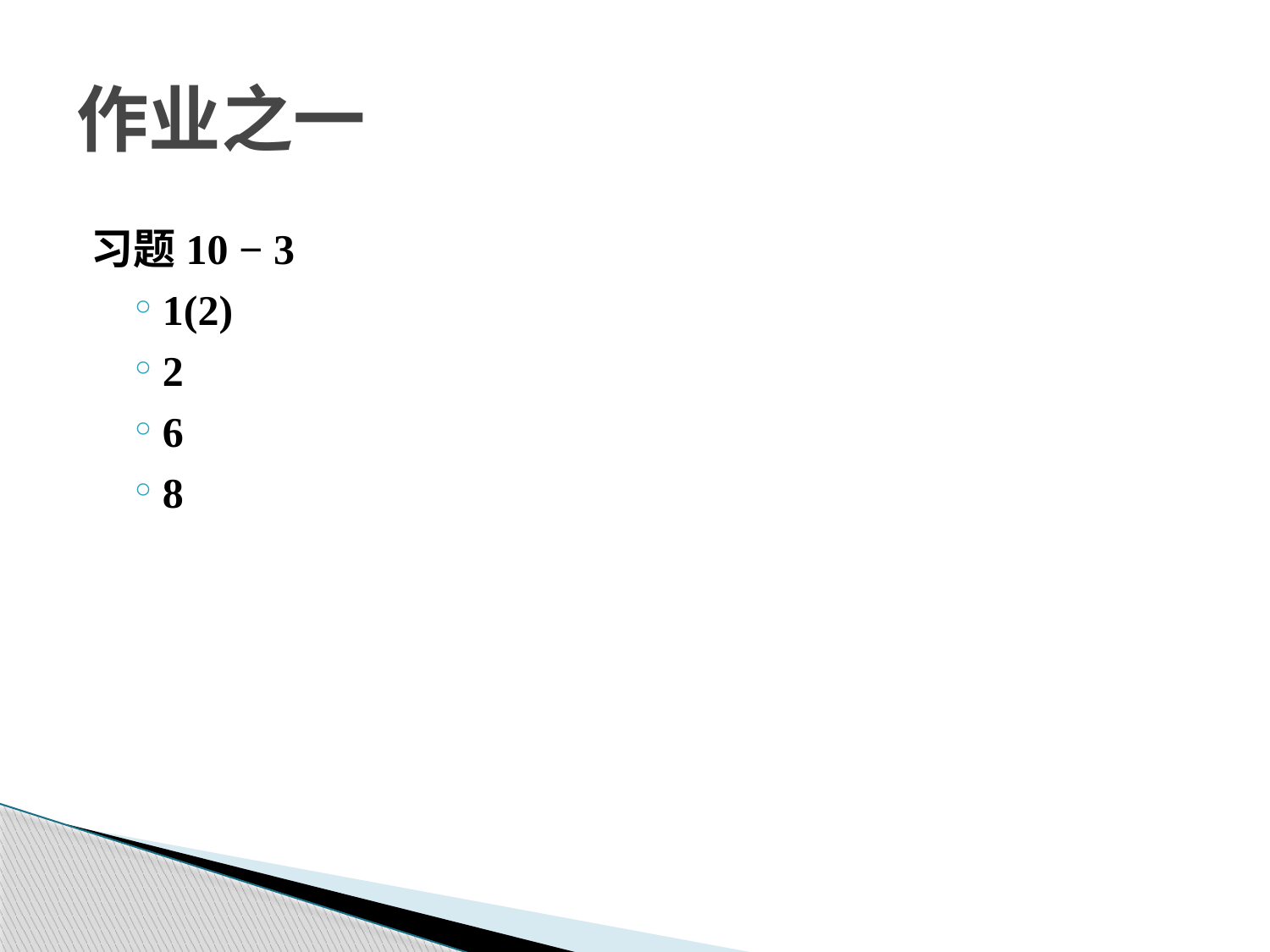

习题10 − 3
1(2)
2
6
8
作业之一